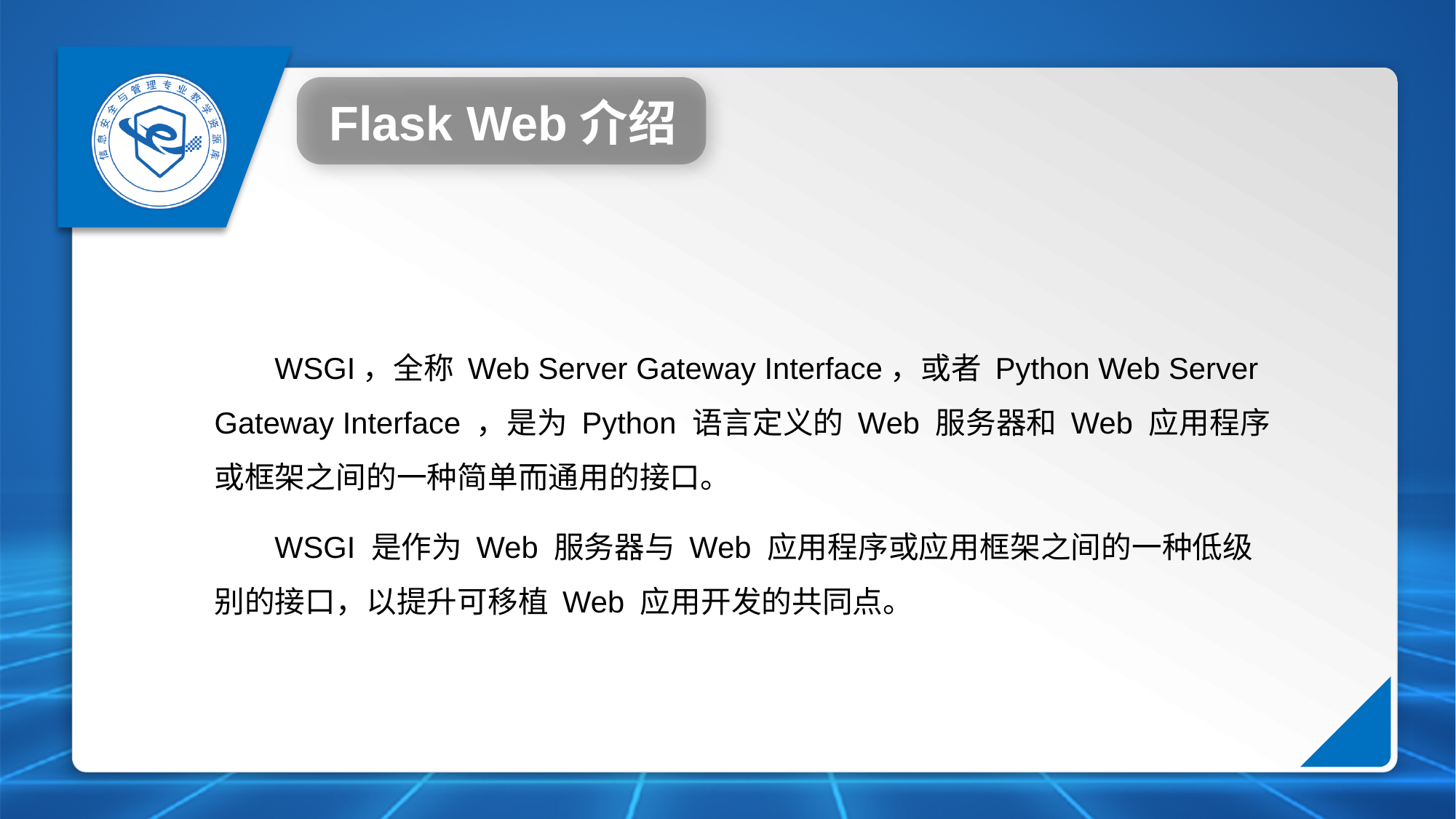

Flask Web介绍
WSGI，全称 Web Server Gateway Interface，或者 Python Web Server Gateway Interface ，是为 Python 语言定义的 Web 服务器和 Web 应用程序或框架之间的一种简单而通用的接口。
WSGI 是作为 Web 服务器与 Web 应用程序或应用框架之间的一种低级别的接口，以提升可移植 Web 应用开发的共同点。